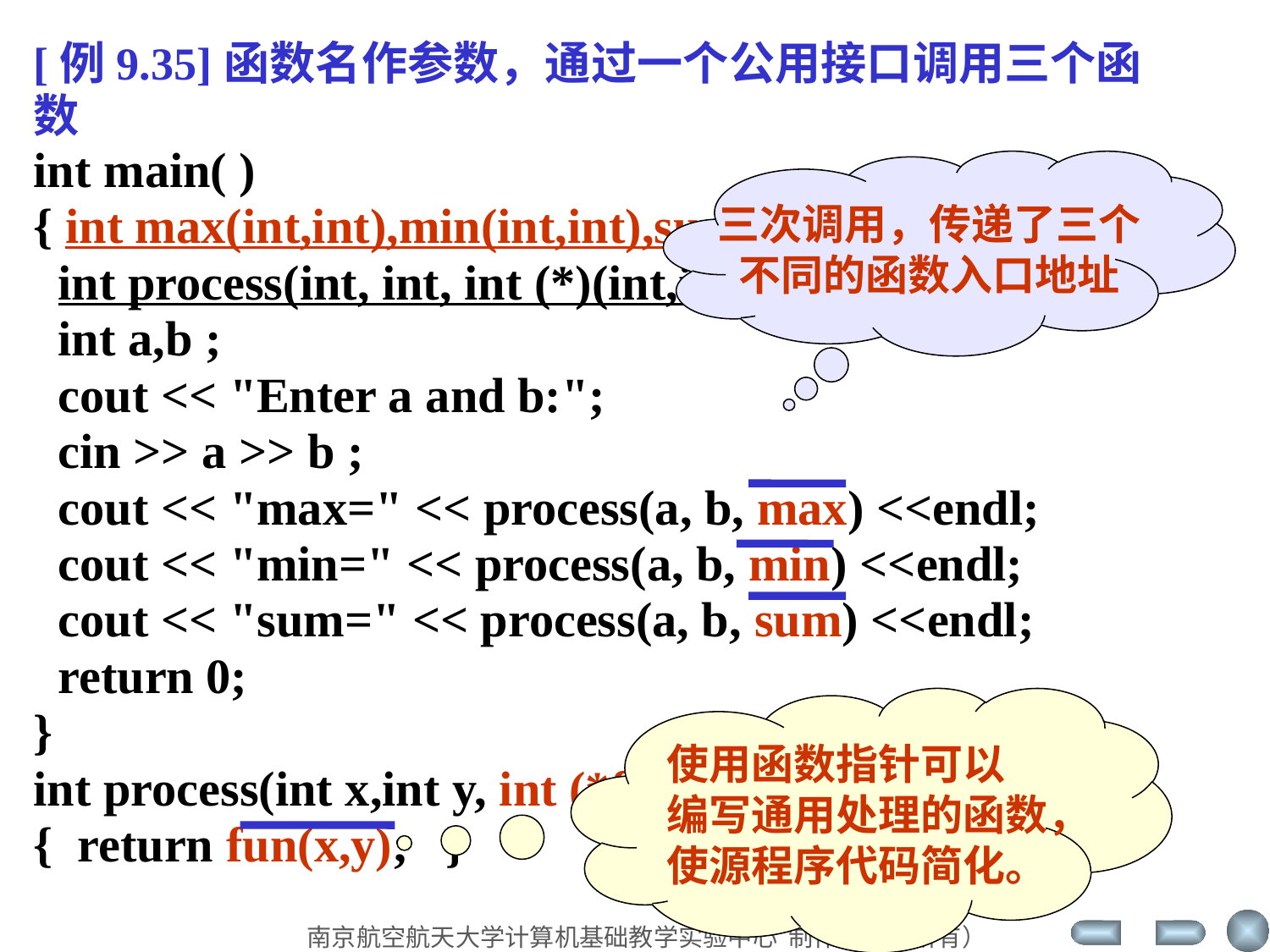

[例9.35]函数名作参数，通过一个公用接口调用三个函数
int main( )
{ int max(int,int),min(int,int),sum(int,int);
  int process(int, int, int (*)(int,int));
  int a,b ;
  cout << "Enter a and b:";
  cin >> a >> b ;
  cout << "max=" << process(a, b, max) <<endl;
  cout << "min=" << process(a, b, min) <<endl;
  cout << "sum=" << process(a, b, sum) <<endl;
  return 0;
}
int process(int x,int y, int (*fun)(int,int))
{  return fun(x,y);   }
三次调用，传递了三个
不同的函数入口地址

使用函数指针可以
编写通用处理的函数，
使源程序代码简化。